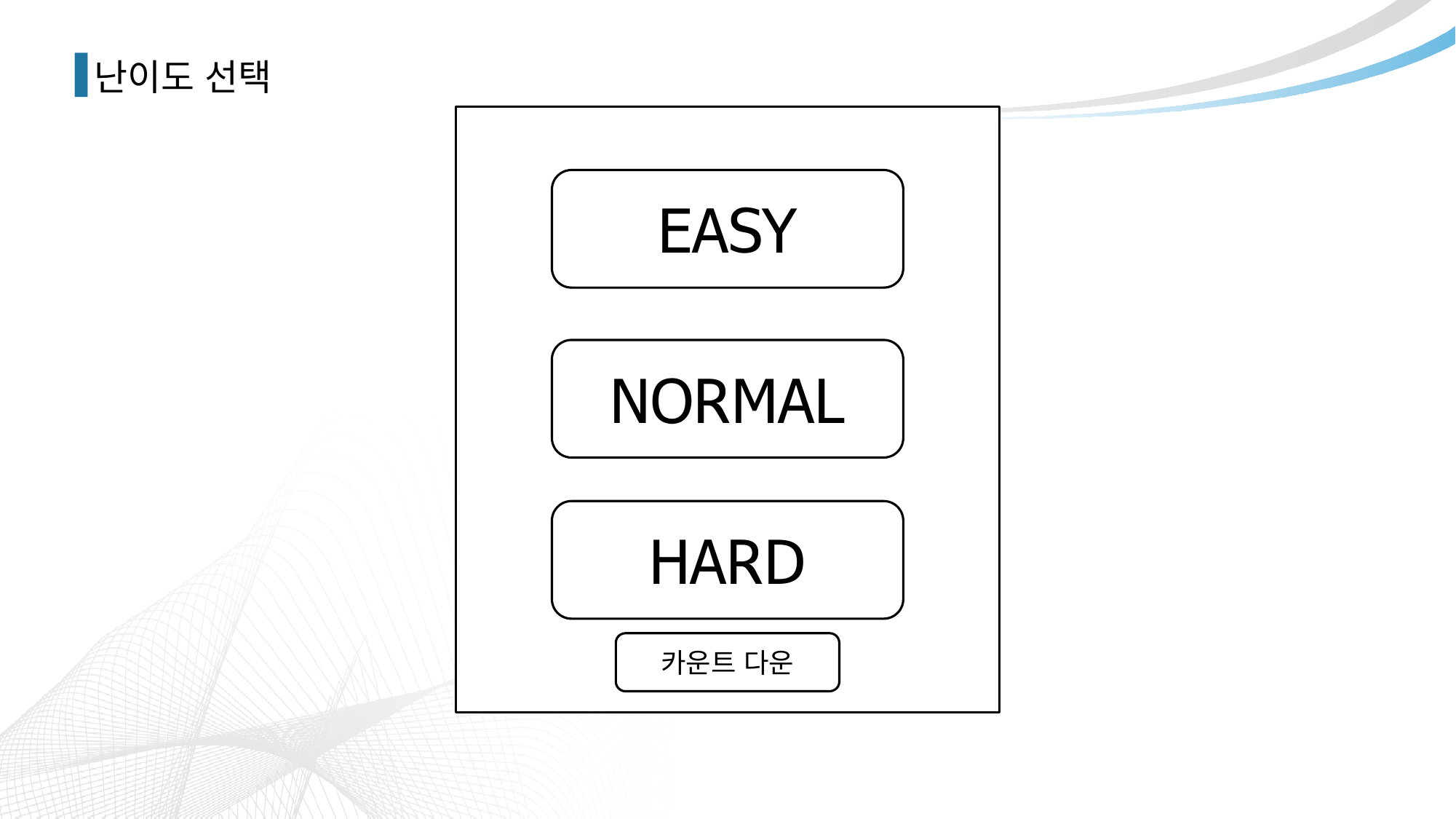

난이도 선택

EASY

NORMAL

HARD

카운트 다운